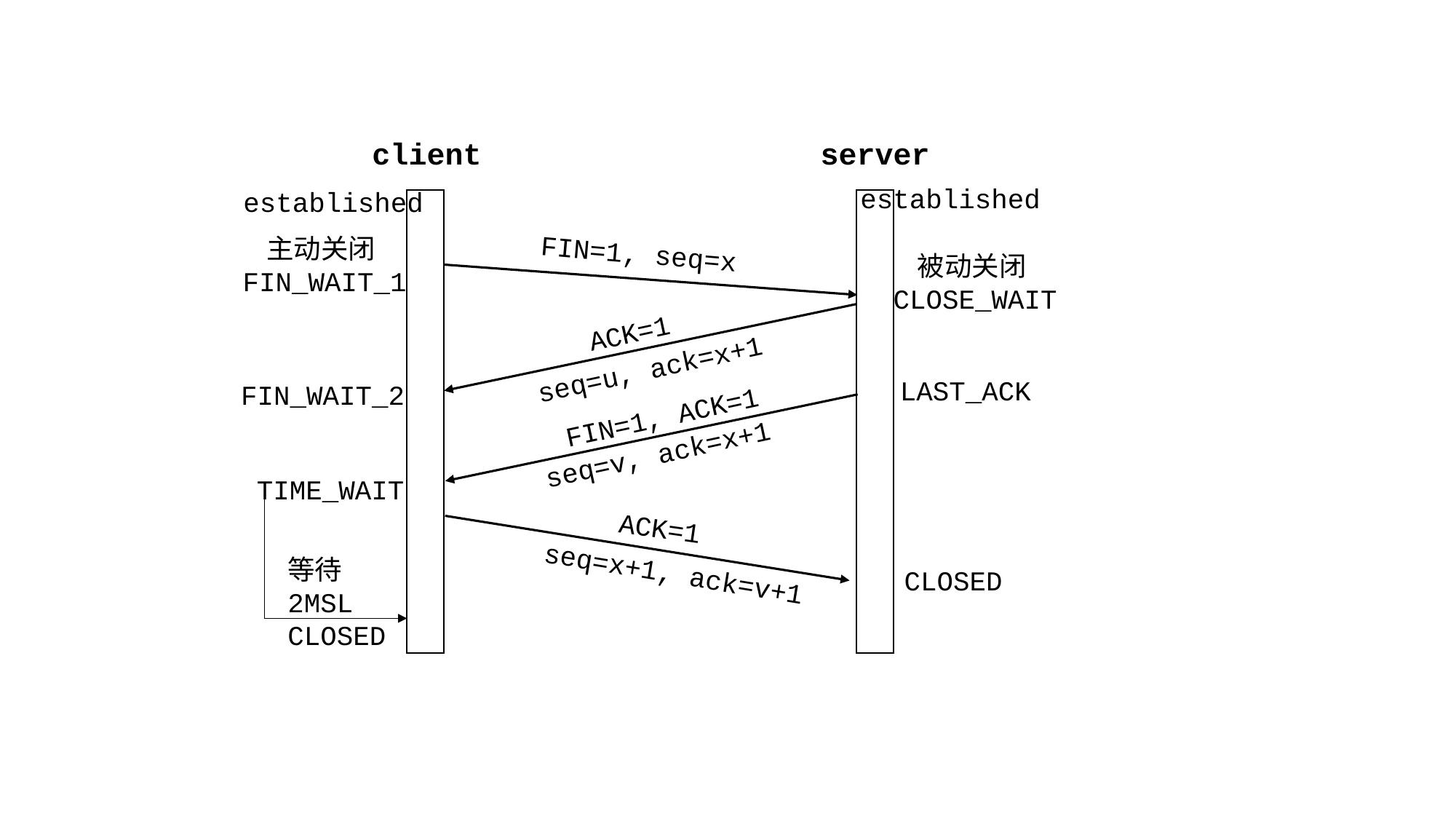

server
client
established
established

主动关闭FIN_WAIT_1
FIN=1, seq=x
被动关闭CLOSE_WAIT
ACK=1
seq=u, ack=x+1
LAST_ACK
FIN_WAIT_2
FIN=1, ACK=1
seq=v, ack=x+1
TIME_WAIT
ACK=1
等待2MSL
CLOSED
seq=x+1, ack=v+1
CLOSED